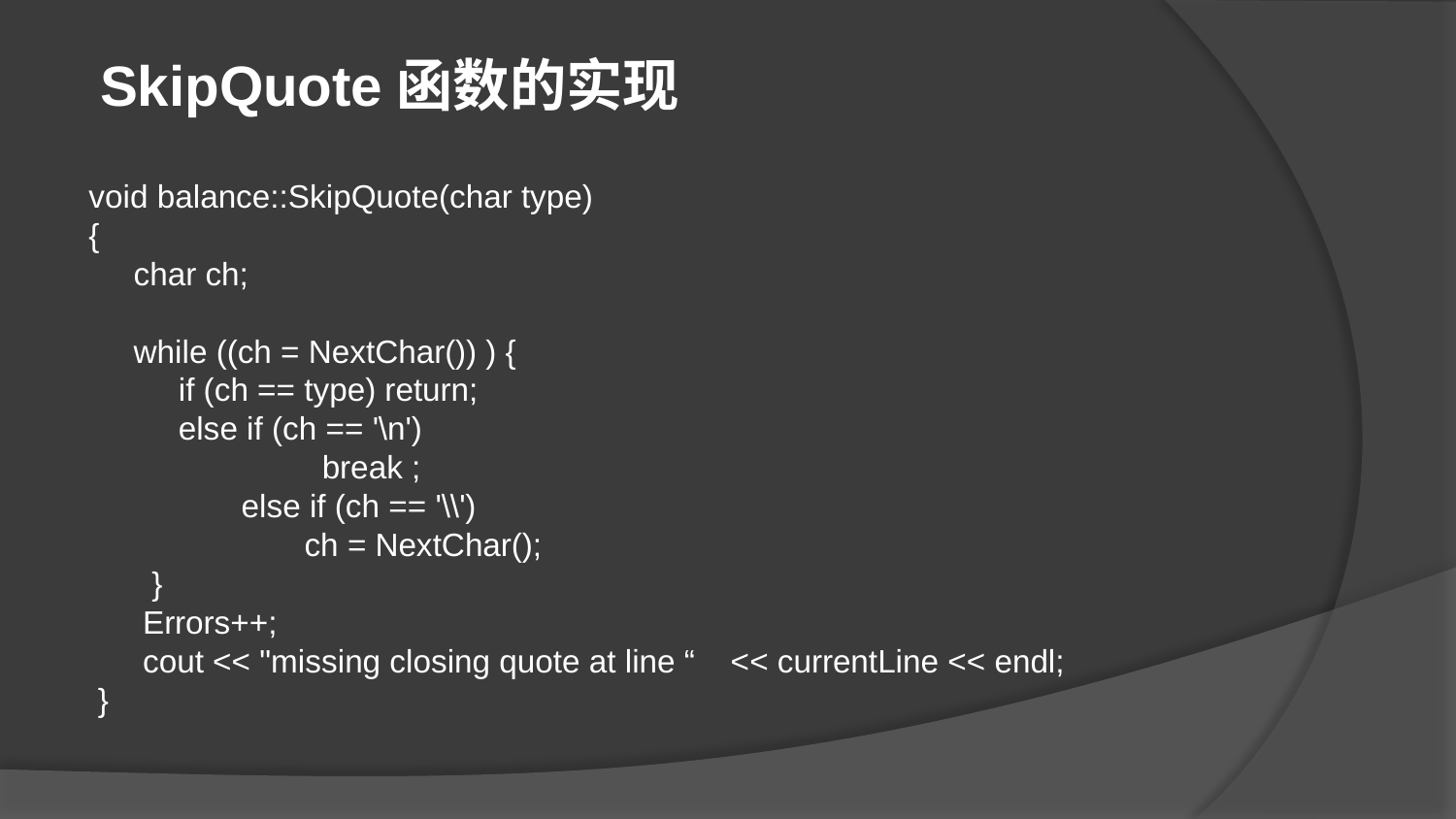

SkipQuote函数的实现
void balance::SkipQuote(char type)
{
     char ch;

     while ((ch = NextChar()) ) {
          if (ch == type) return;
          else if (ch == '\n')
                          break ;
                 else if (ch == '\\')
                        ch = NextChar();
       }
      Errors++;
      cout << "missing closing quote at line “    << currentLine << endl;
 }